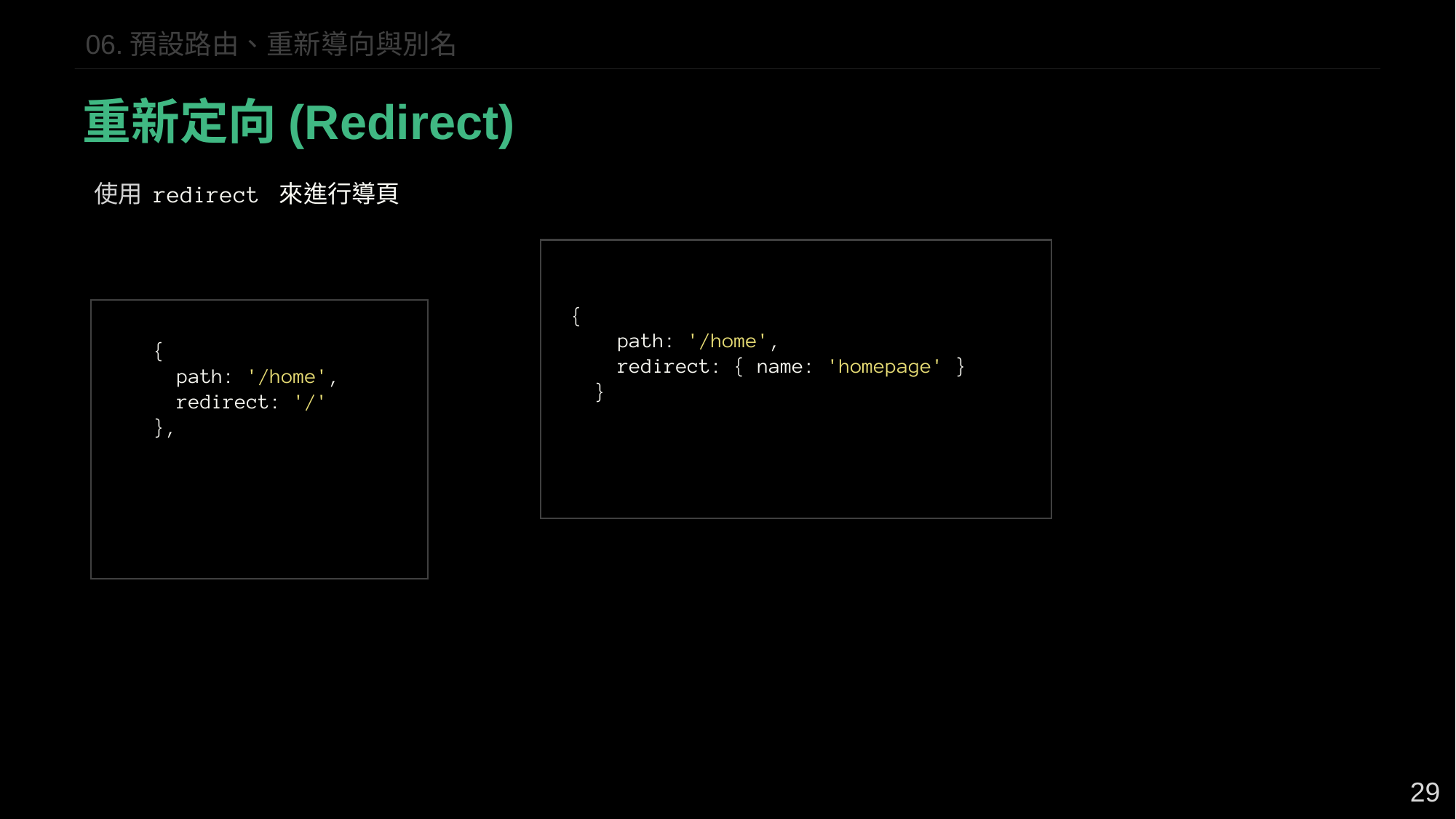

06.預設路由、重新導向與別名
重新定向(Redirect)
使用 redirect 來進行導頁

{
    path: '/home',
    redirect: { name: 'homepage' }
  }

  {
    path: '/home',
    redirect: '/'
  },